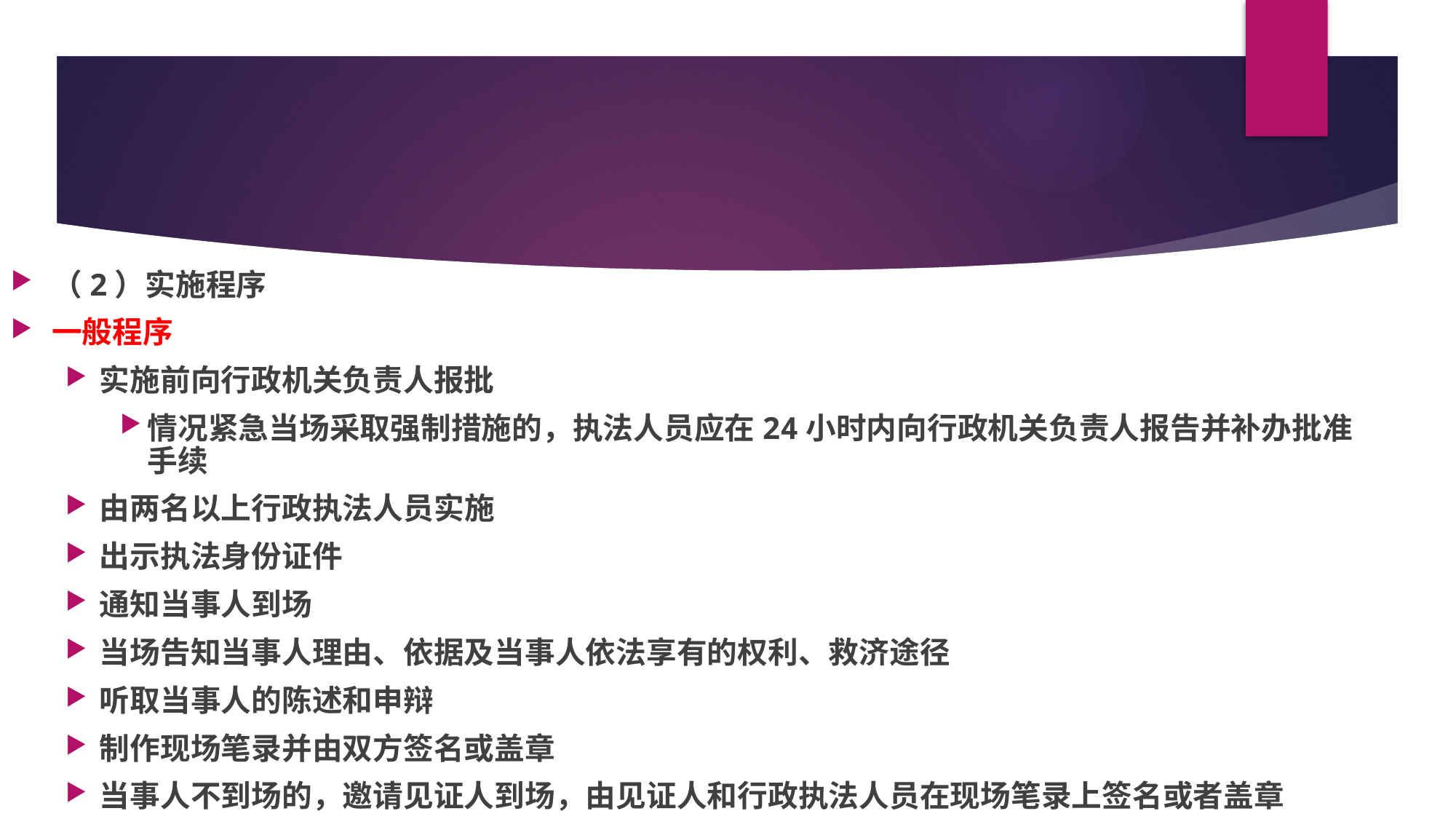

#
（2）实施程序
一般程序
实施前向行政机关负责人报批
情况紧急当场采取强制措施的，执法人员应在24小时内向行政机关负责人报告并补办批准手续
由两名以上行政执法人员实施
出示执法身份证件
通知当事人到场
当场告知当事人理由、依据及当事人依法享有的权利、救济途径
听取当事人的陈述和申辩
制作现场笔录并由双方签名或盖章
当事人不到场的，邀请见证人到场，由见证人和行政执法人员在现场笔录上签名或者盖章